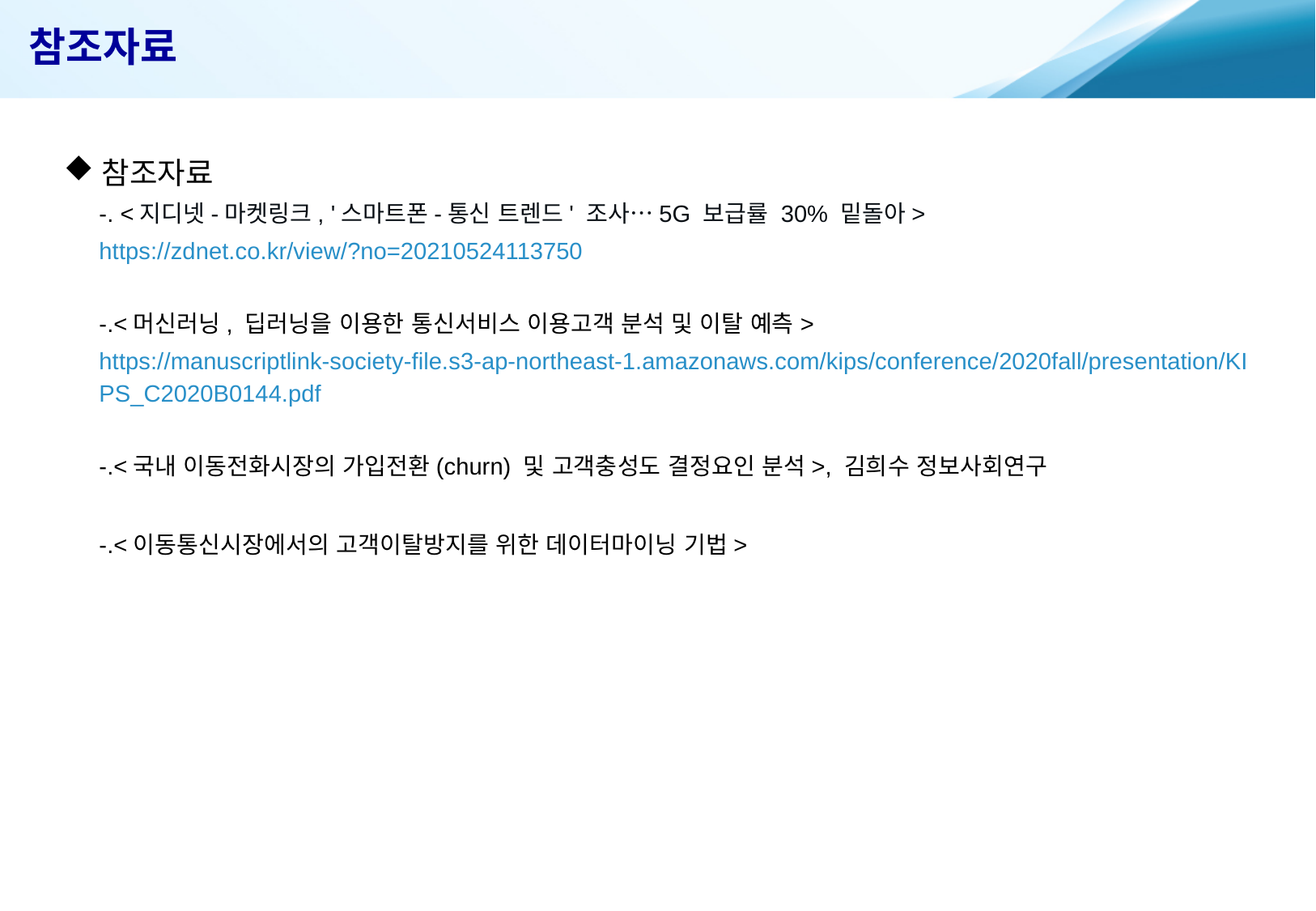

참조자료
참조자료
-. <지디넷-마켓링크, '스마트폰-통신 트렌드' 조사…5G 보급률 30% 밑돌아> https://zdnet.co.kr/view/?no=20210524113750

-.<머신러닝, 딥러닝을 이용한 통신서비스 이용고객 분석 및 이탈 예측> https://manuscriptlink-society-file.s3-ap-northeast-1.amazonaws.com/kips/conference/2020fall/presentation/KIPS_C2020B0144.pdf

-.<국내 이동전화시장의 가입전환(churn) 및 고객충성도 결정요인 분석>, 김희수 정보사회연구

-.<이동통신시장에서의 고객이탈방지를 위한 데이터마이닝 기법>